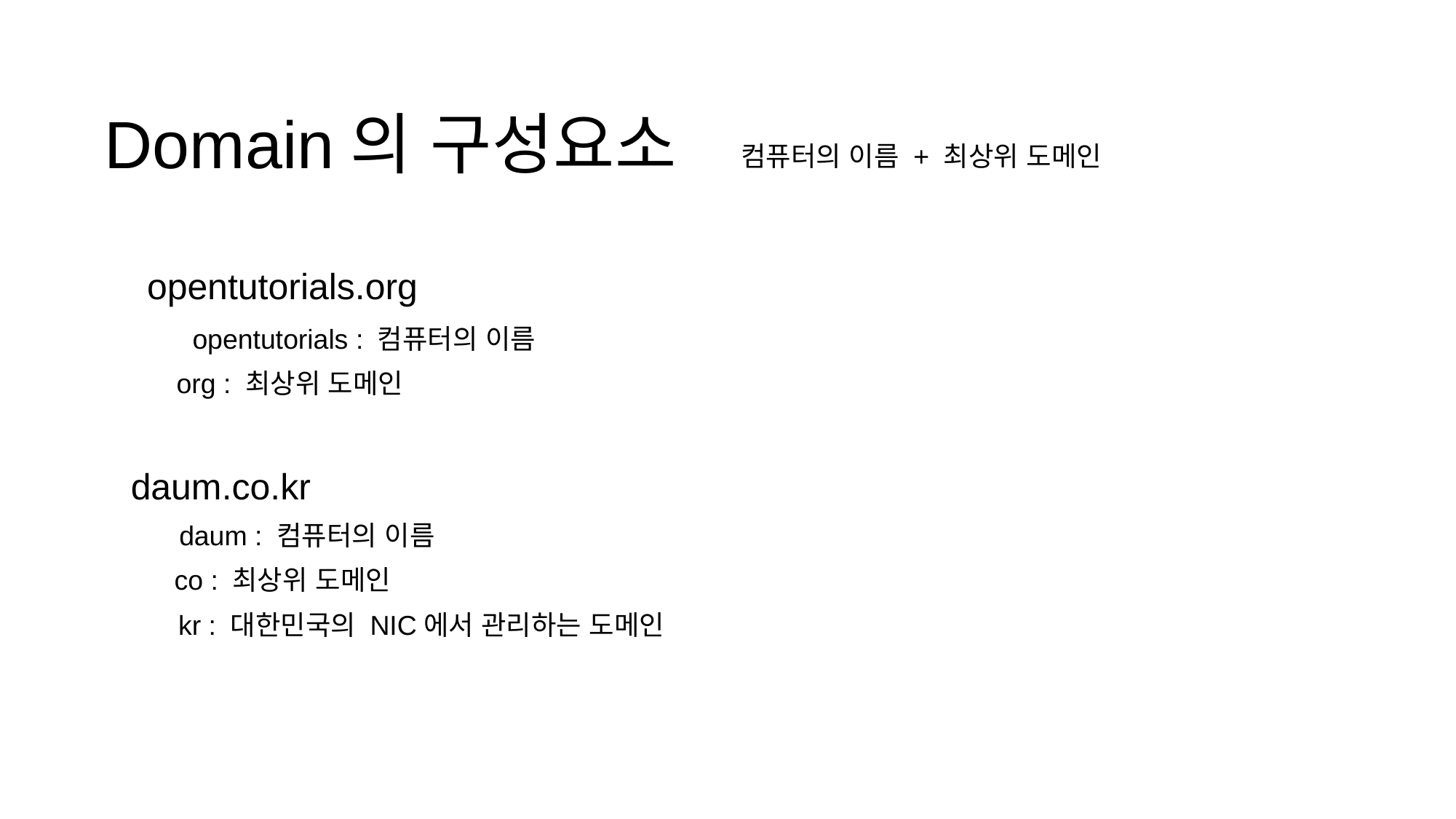

Domain의 구성요소
컴퓨터의 이름 + 최상위 도메인
opentutorials.org
opentutorials : 컴퓨터의 이름
org : 최상위 도메인
daum.co.kr
daum : 컴퓨터의 이름
co : 최상위 도메인
kr : 대한민국의 NIC에서 관리하는 도메인